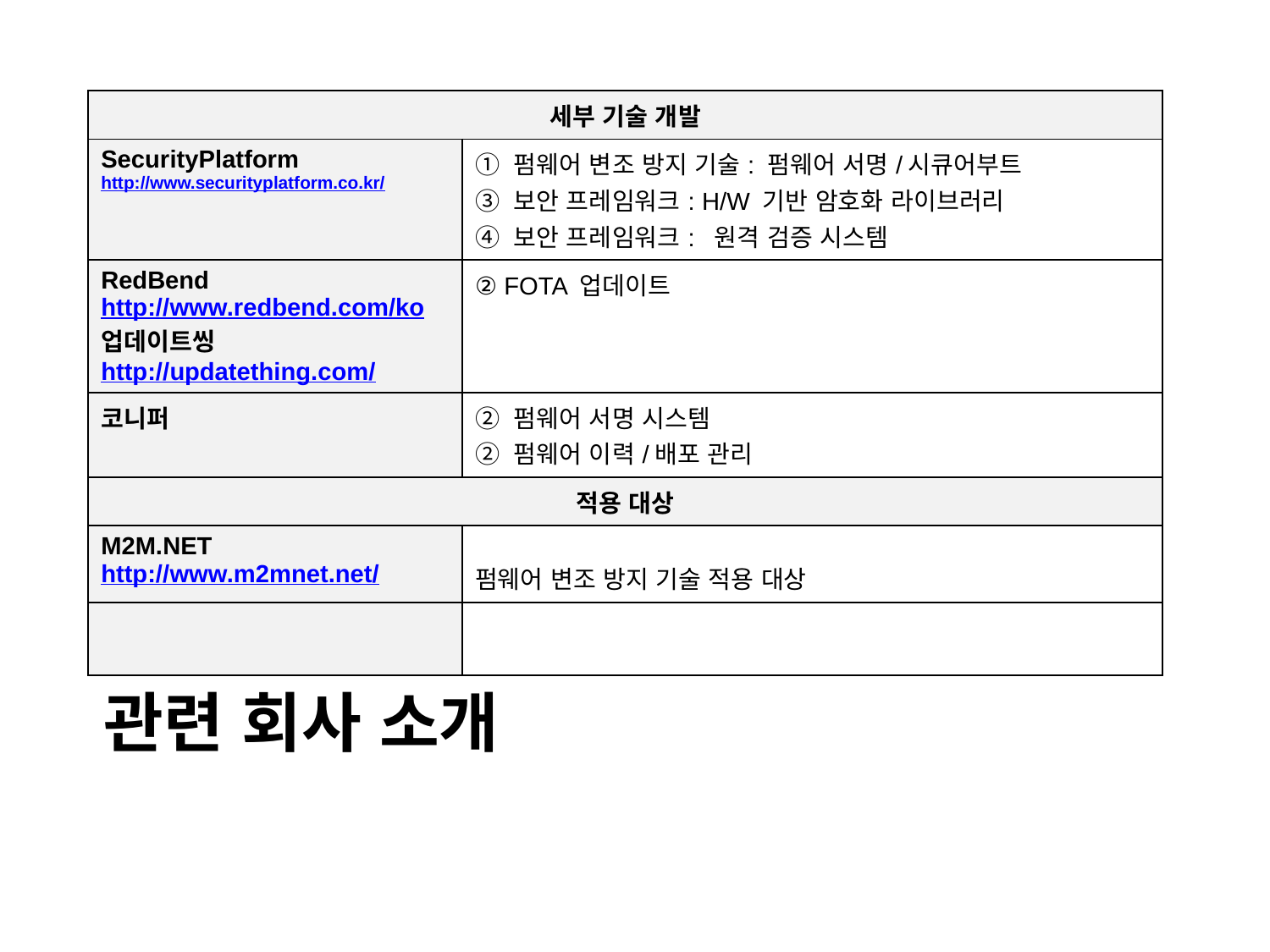

| 세부 기술 개발 |  |
| --- | --- |
| SecurityPlatform http://www.securityplatform.co.kr/ | ① 펌웨어 변조 방지 기술: 펌웨어 서명/시큐어부트 ③ 보안 프레임워크: H/W 기반 암호화 라이브러리 ④ 보안 프레임워크: 원격 검증 시스템 |
| RedBend http://www.redbend.com/ko 업데이트씽 http://updatething.com/ | ② FOTA 업데이트 |
| 코니퍼 | ② 펌웨어 서명 시스템 ② 펌웨어 이력/배포 관리 |
| 적용 대상 |  |
| M2M.NET http://www.m2mnet.net/ | 펌웨어 변조 방지 기술 적용 대상 |
|  |  |
# 관련 회사 소개